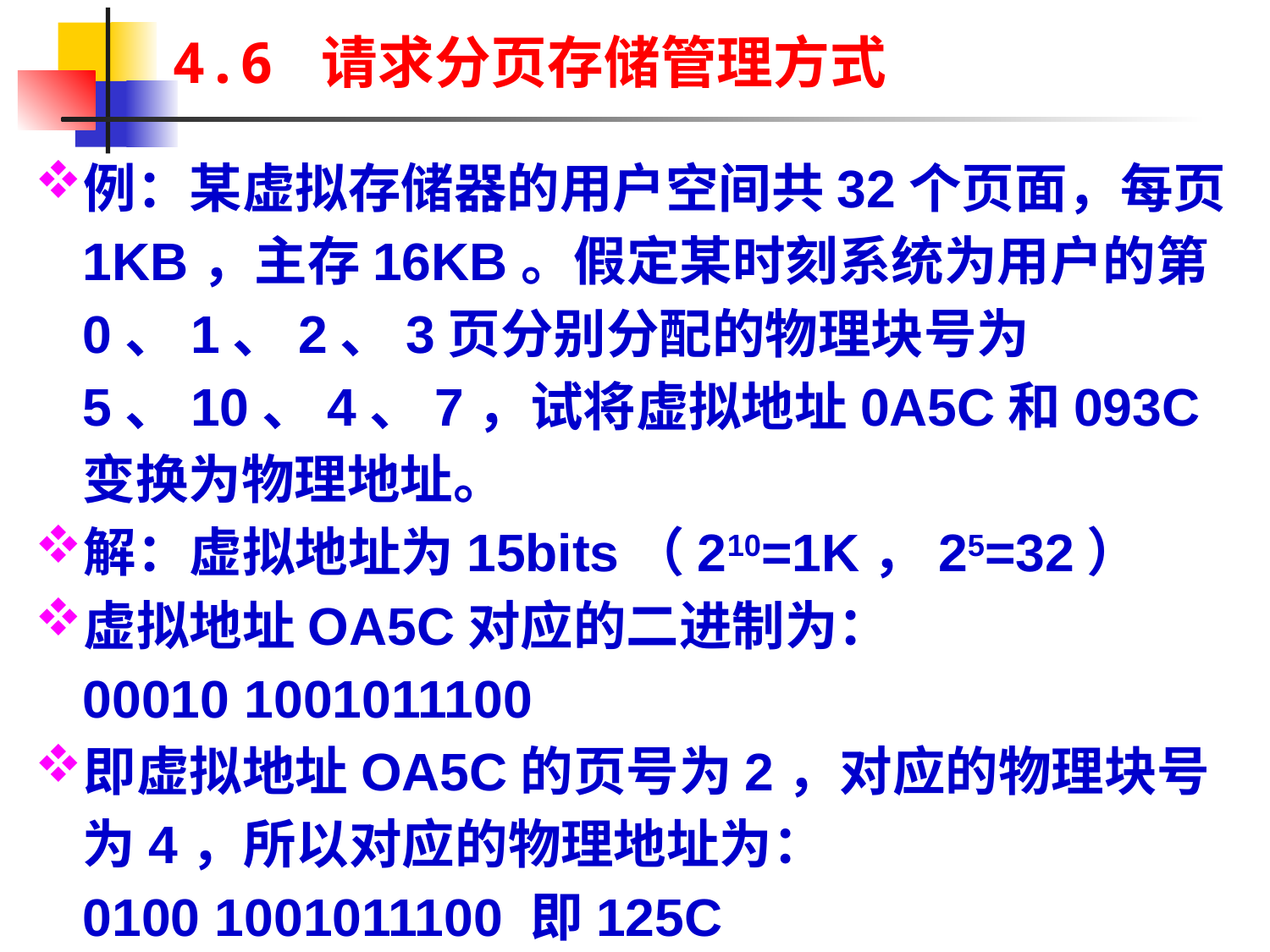

# 4.6 请求分页存储管理方式
例：某虚拟存储器的用户空间共32个页面，每页1KB，主存16KB。假定某时刻系统为用户的第0、1、2、3页分别分配的物理块号为5、10、4、7，试将虚拟地址0A5C和093C变换为物理地址。
解：虚拟地址为15bits（210=1K，25=32）
虚拟地址OA5C对应的二进制为：
00010 1001011100
即虚拟地址OA5C的页号为2，对应的物理块号为4，所以对应的物理地址为：
0100 1001011100 即125C